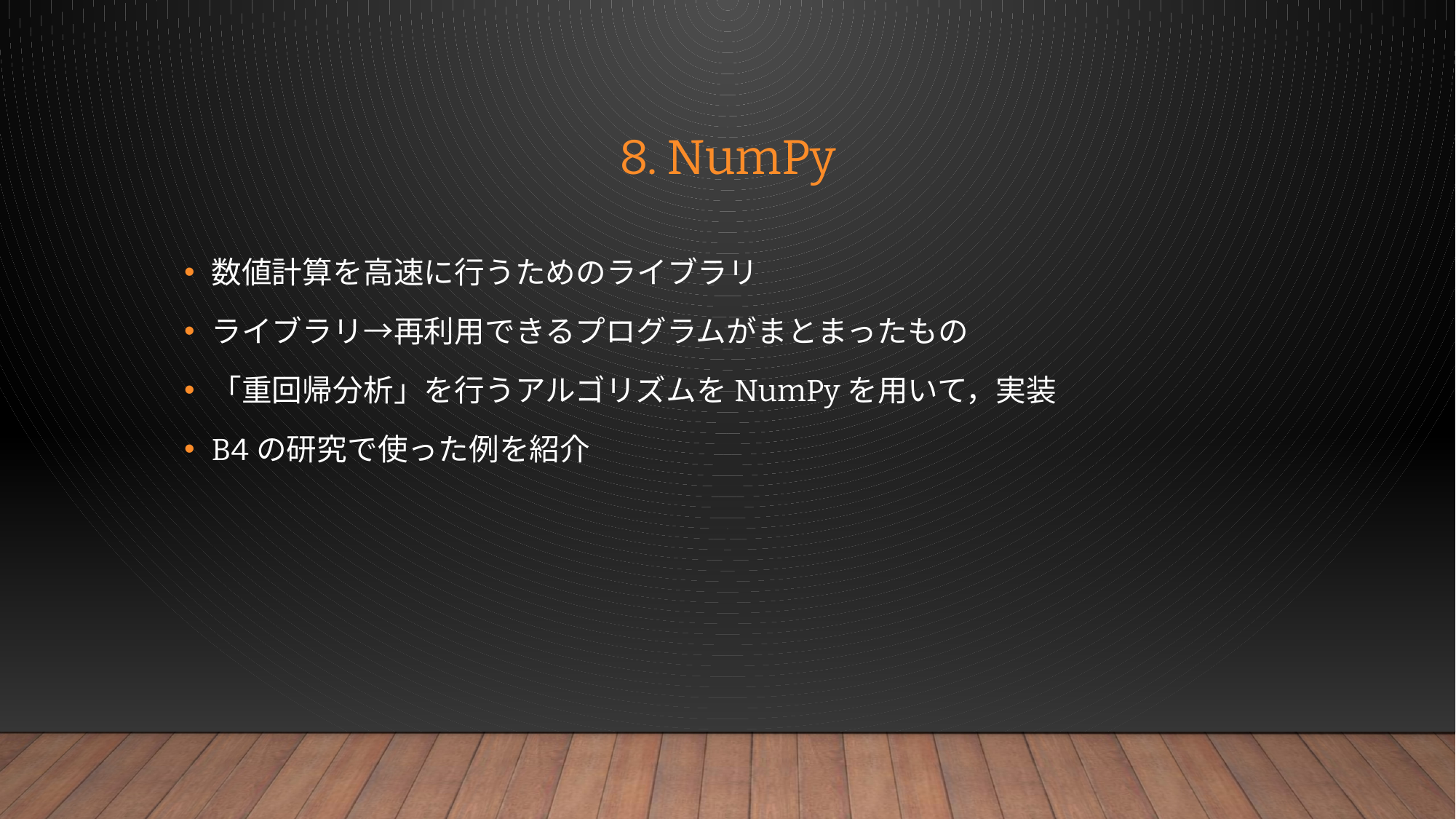

# 8. NumPy
数値計算を高速に行うためのライブラリ
ライブラリ→再利用できるプログラムがまとまったもの
「重回帰分析」を行うアルゴリズムをNumPyを用いて，実装
B4の研究で使った例を紹介